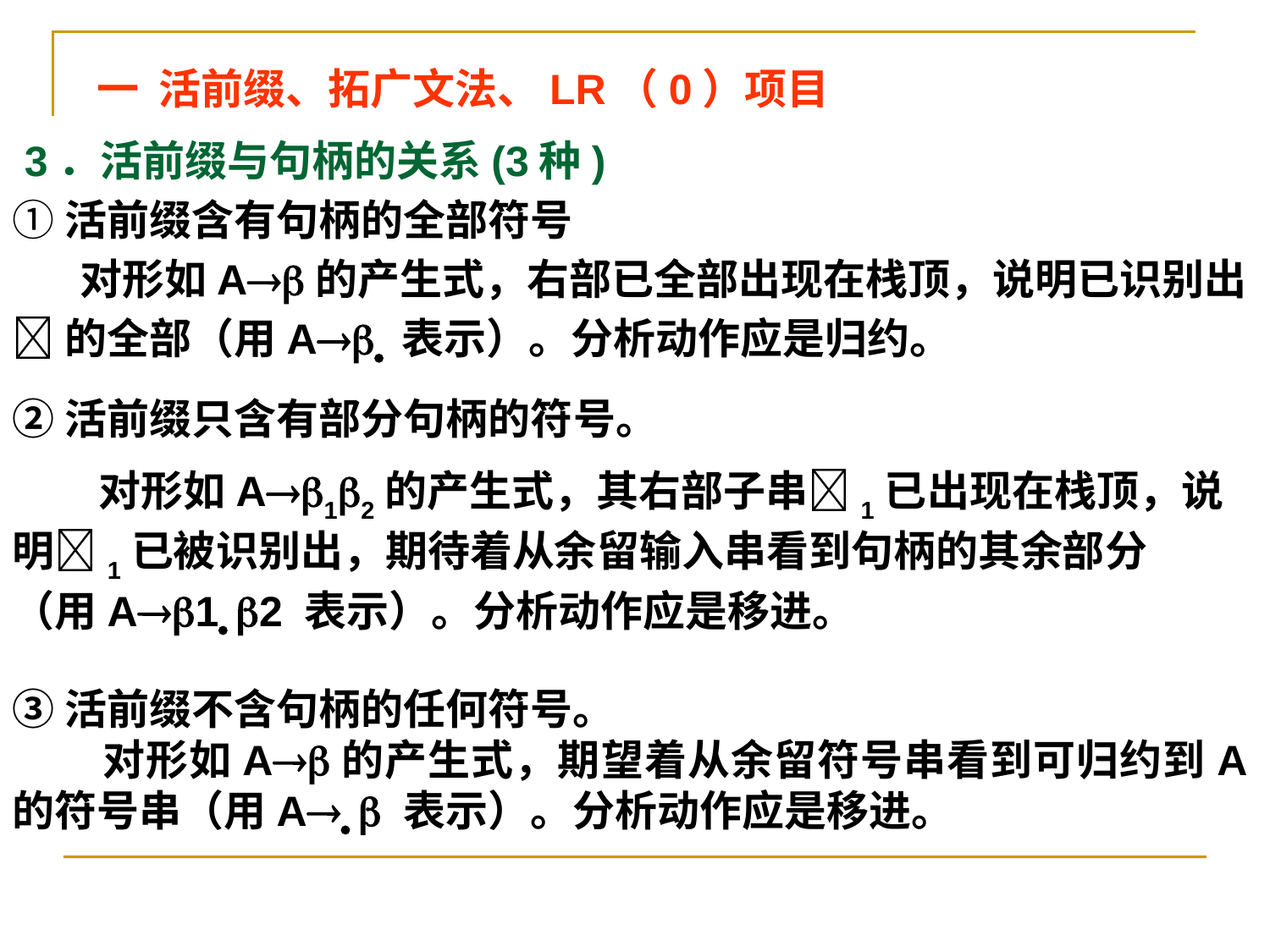

一  活前缀、拓广文法、LR（0）项目
 3．活前缀与句柄的关系(3种)
①活前缀含有句柄的全部符号
      对形如A→β的产生式，右部已全部出现在栈顶，说明已识别出
β的全部（用A→β• 表示）。分析动作应是归约。
②活前缀只含有部分句柄的符号。
        对形如A→β1β2的产生式，其右部子串β1已出现在栈顶，说明β1已被识别出，期待着从余留输入串看到句柄的其余部分（用A→β1• β2 表示）。分析动作应是移进。
③活前缀不含句柄的任何符号。
    对形如A→β的产生式，期望着从余留符号串看到可归约到A的符号串（用A→• β 表示）。分析动作应是移进。
49